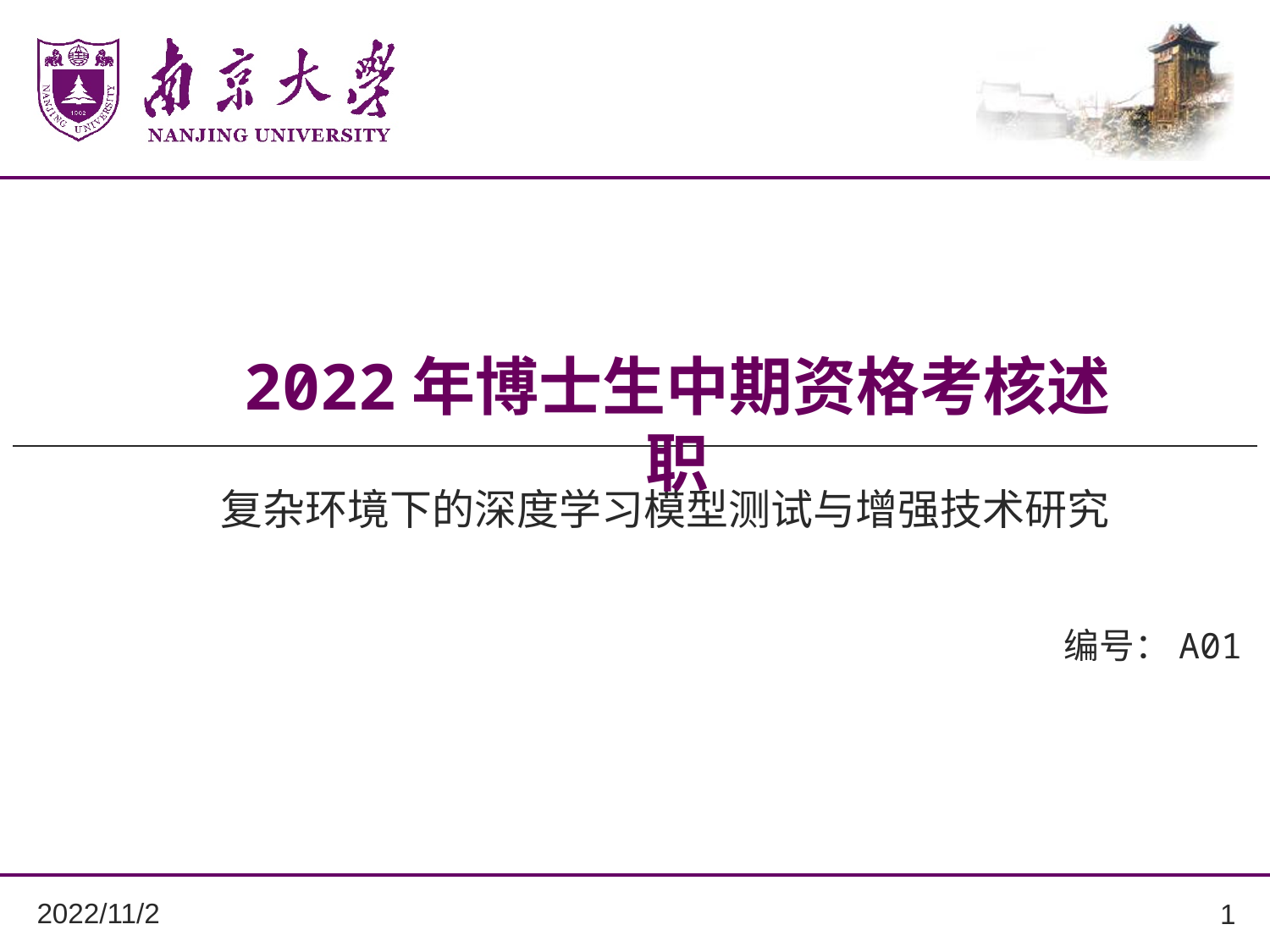

2022年博士生中期资格考核述职
复杂环境下的深度学习模型测试与增强技术研究

编号：A01